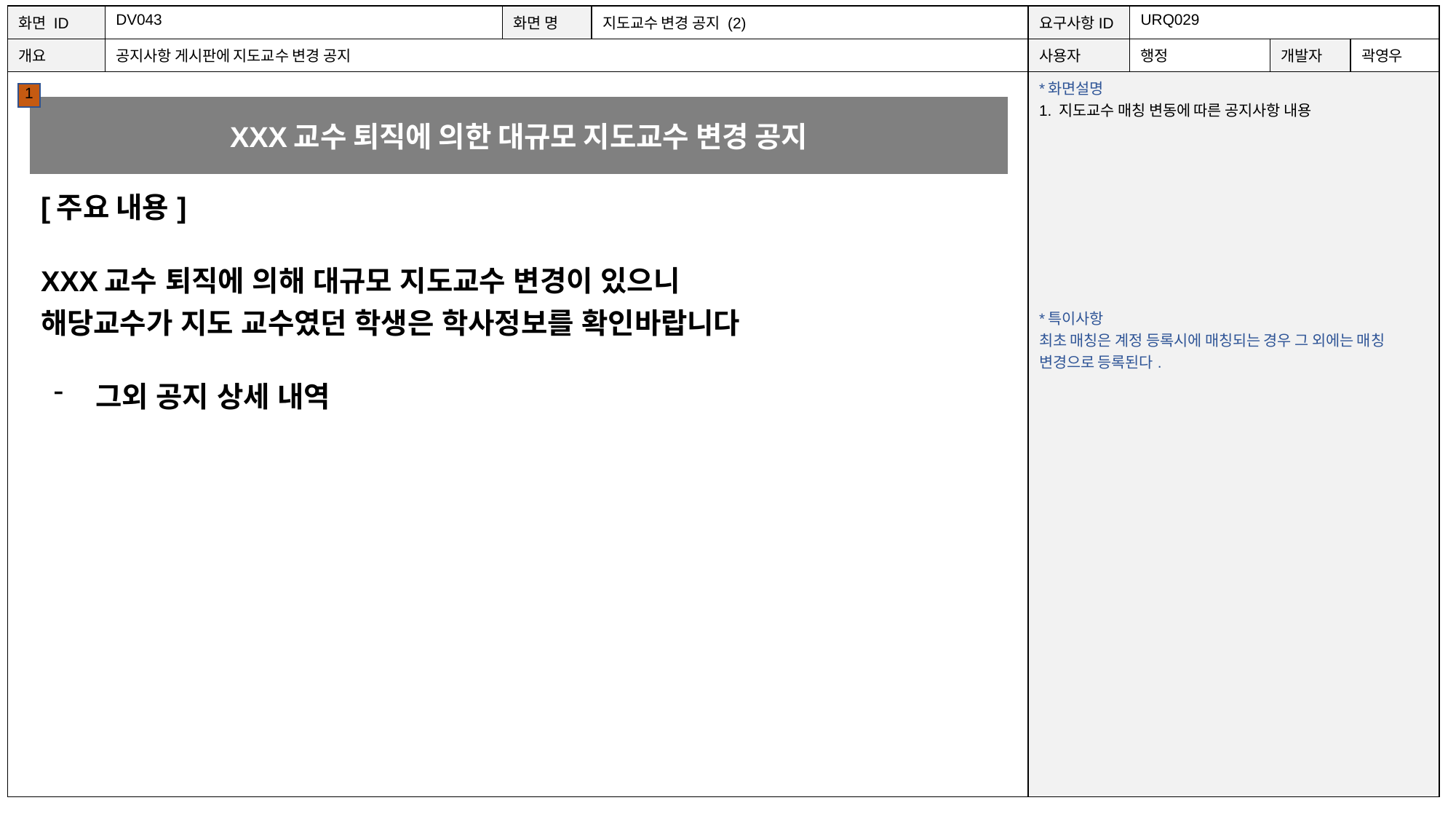

| 화면 ID | DV043 | 화면 명 | 지도교수 변경 공지 (2) | 요구사항ID | URQ029 |  |  |
| --- | --- | --- | --- | --- | --- | --- | --- |
| 개요 | 공지사항 게시판에 지도교수 변경 공지 |  |  | 사용자 | 행정 | 개발자 | 곽영우 |
|  |  |  |  | \*화면설명 1. 지도교수 매칭 변동에 따른 공지사항 내용 \*특이사항 최초 매칭은 계정 등록시에 매칭되는 경우 그 외에는 매칭 변경으로 등록된다. |  |  |  |
1
| XXX교수 퇴직에 의한 대규모 지도교수 변경 공지 |  |  |  |  |
| --- | --- | --- | --- | --- |
| [주요 내용] XXX교수 퇴직에 의해 대규모 지도교수 변경이 있으니 해당교수가 지도 교수였던 학생은 학사정보를 확인바랍니다 그외 공지 상세 내역 |  |  |  |  |
|  |  |  |  |  |
|  |  |  |  |  |
|  |  |  |  |  |